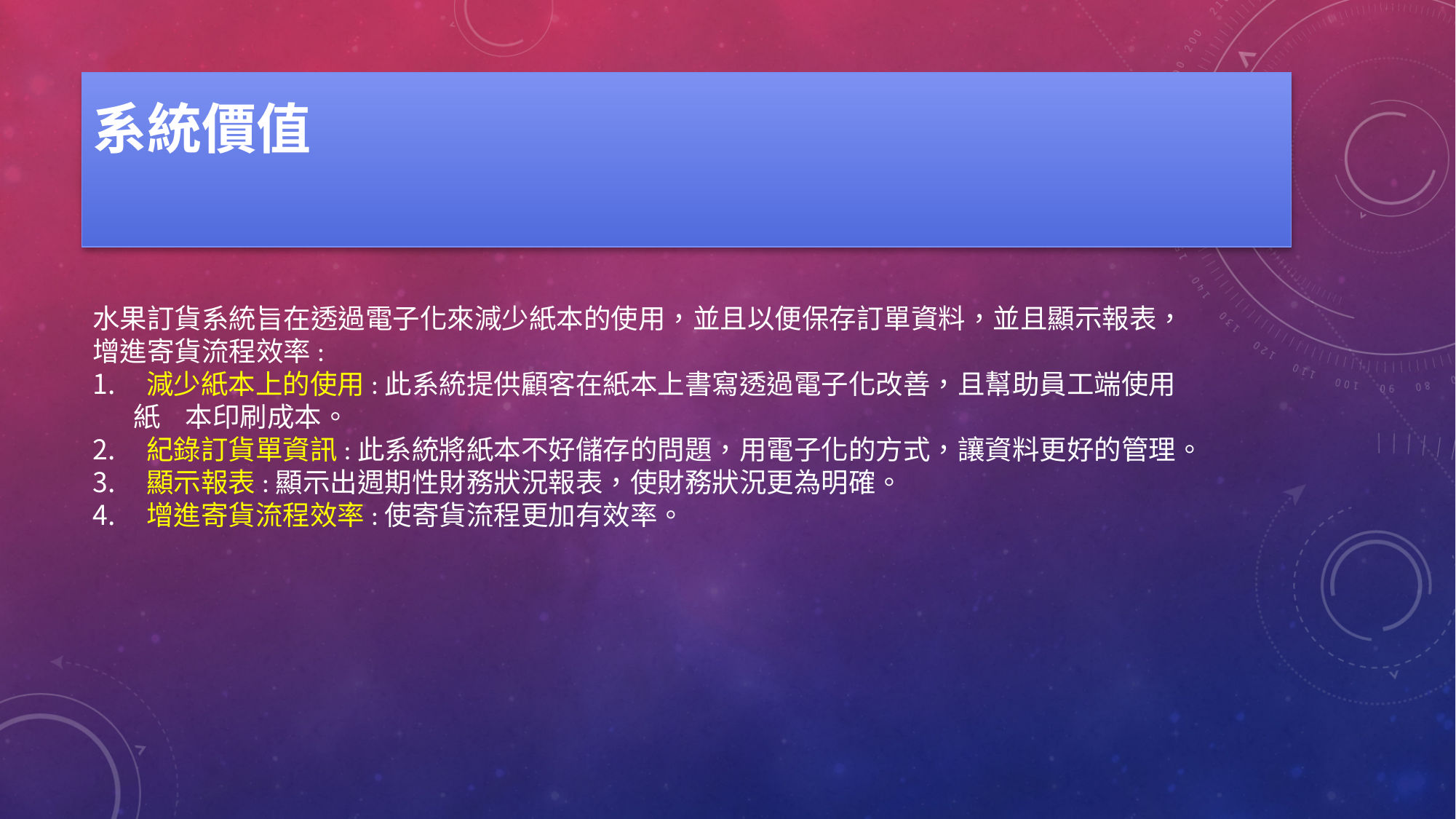

# 系統價值
水果訂貨系統旨在透過電子化來減少紙本的使用，並且以便保存訂單資料，並且顯示報表，增進寄貨流程效率:
 減少紙本上的使用:此系統提供顧客在紙本上書寫透過電子化改善，且幫助員工端使用紙    本印刷成本。
 紀錄訂貨單資訊:此系統將紙本不好儲存的問題，用電子化的方式，讓資料更好的管理。
 顯示報表:顯示出週期性財務狀況報表，使財務狀況更為明確。
 增進寄貨流程效率:使寄貨流程更加有效率。